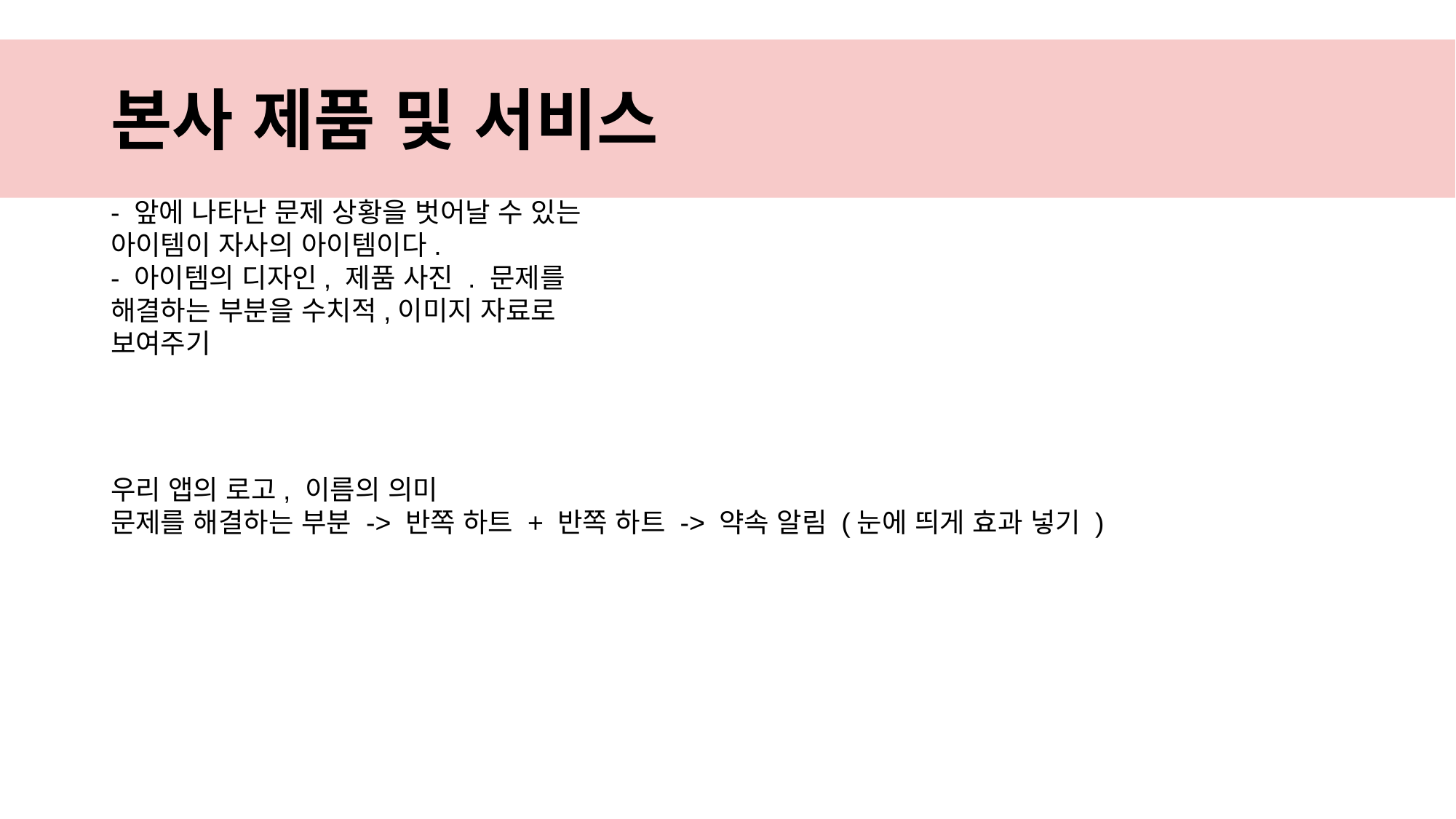

# 본사 제품 및 서비스
- 앞에 나타난 문제 상황을 벗어날 수 있는 아이템이 자사의 아이템이다.
- 아이템의 디자인, 제품 사진 . 문제를 해결하는 부분을 수치적,이미지 자료로 보여주기
우리 앱의 로고, 이름의 의미
문제를 해결하는 부분 -> 반쪽 하트 + 반쪽 하트 -> 약속 알림 (눈에 띄게 효과 넣기 )